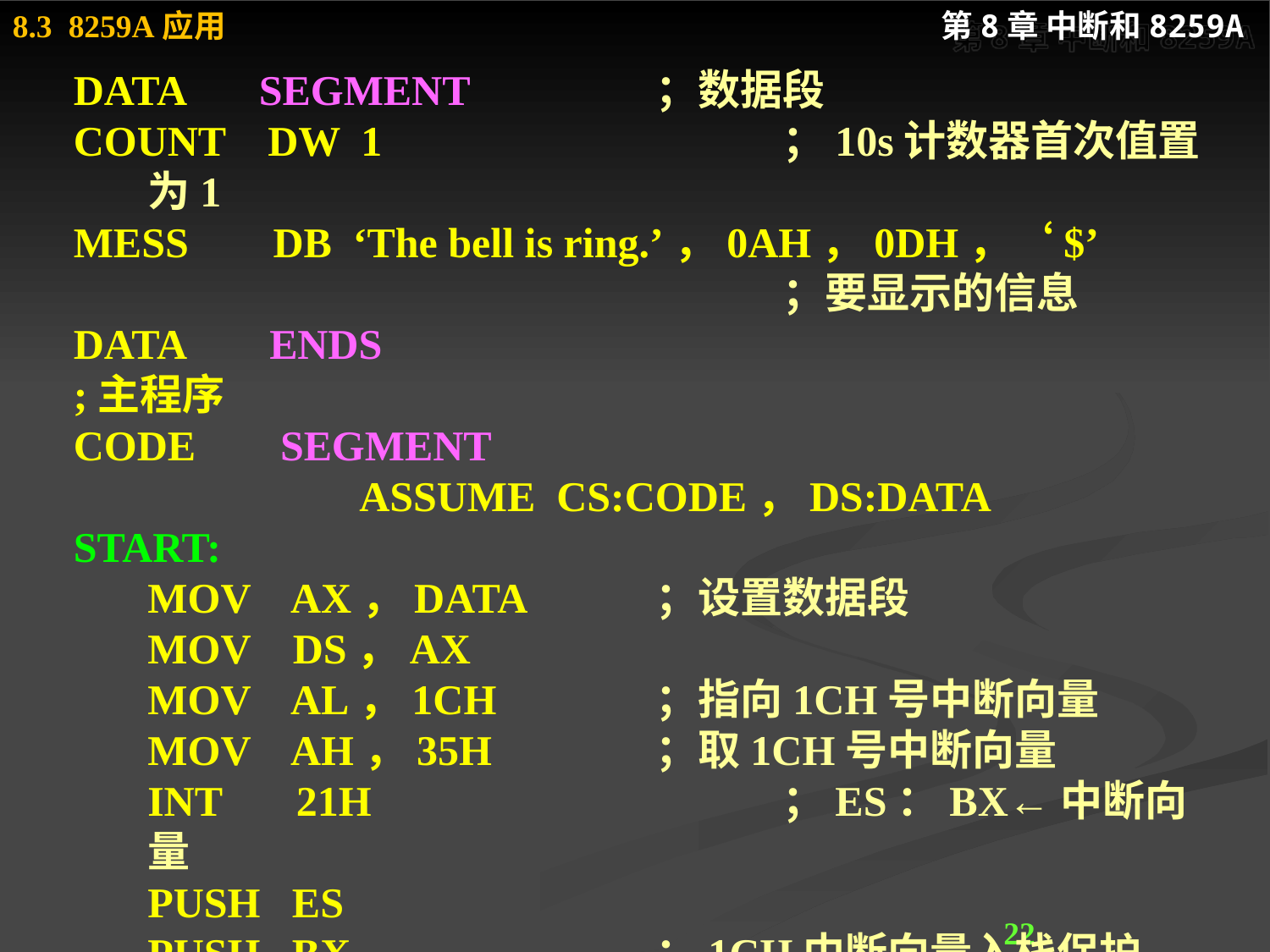

DATA       SEGMENT		；数据段
COUNT    DW  1    			；10s计数器首次值置为1
MESS        DB  ‘The bell is ring.’，0AH，0DH，‘$’
						；要显示的信息
DATA        ENDS
;主程序
CODE        SEGMENT
		        ASSUME  CS:CODE，DS:DATA
START:
	MOV    AX，DATA         	；设置数据段
    	MOV    DS，AX
      	MOV    AL，1CH		；指向1CH号中断向量
      	MOV    AH，35H           	；取1CH号中断向量
      	INT       21H                		；ES：BX←中断向量
      	PUSH   ES
      	PUSH   BX               		；1CH中断向量入栈保护
       PUSH   DS                		；保护DS